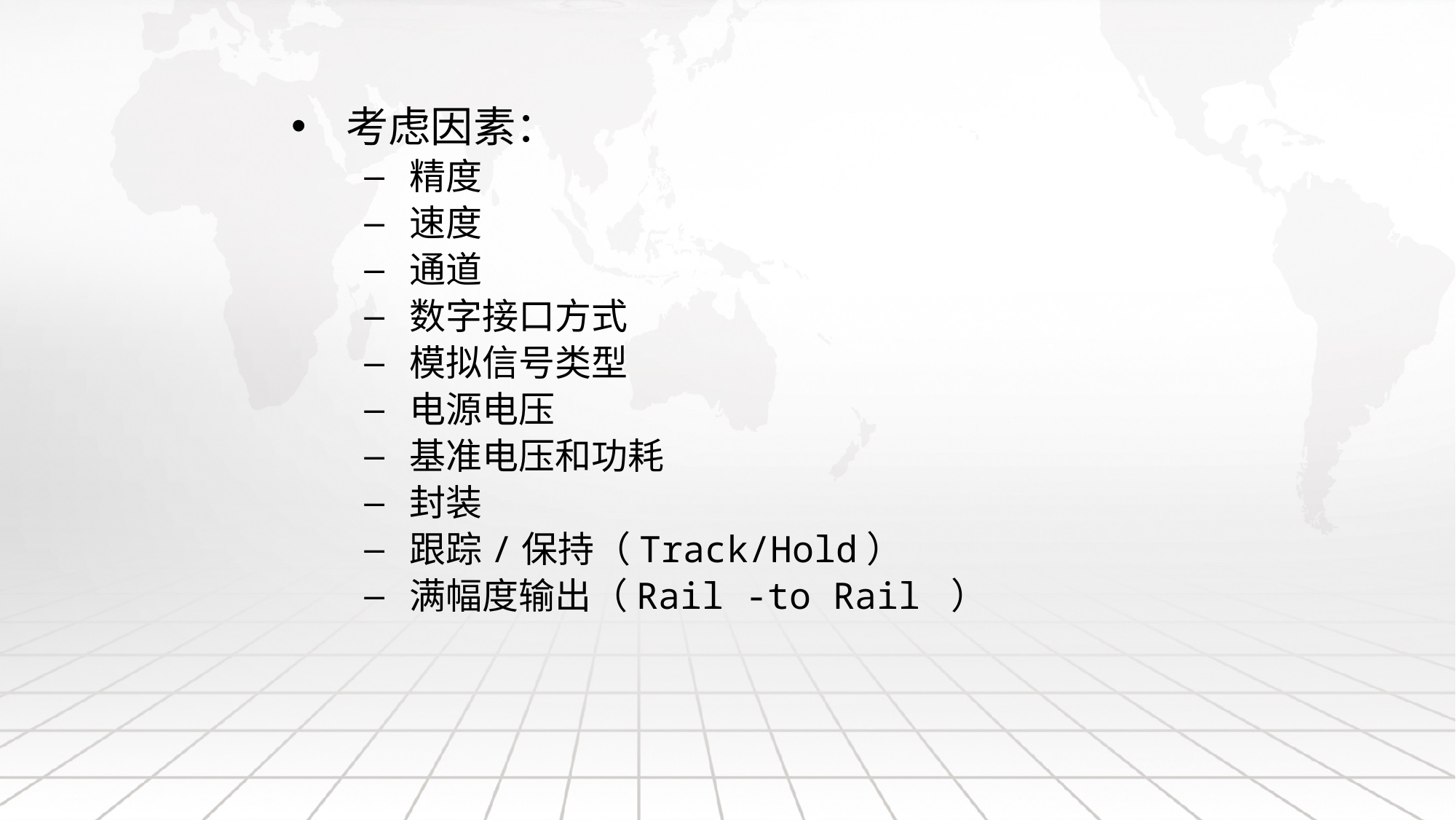

考虑因素：
精度
速度
通道
数字接口方式
模拟信号类型
电源电压
基准电压和功耗
封装
跟踪/保持（Track/Hold）
满幅度输出（Rail -to Rail ）